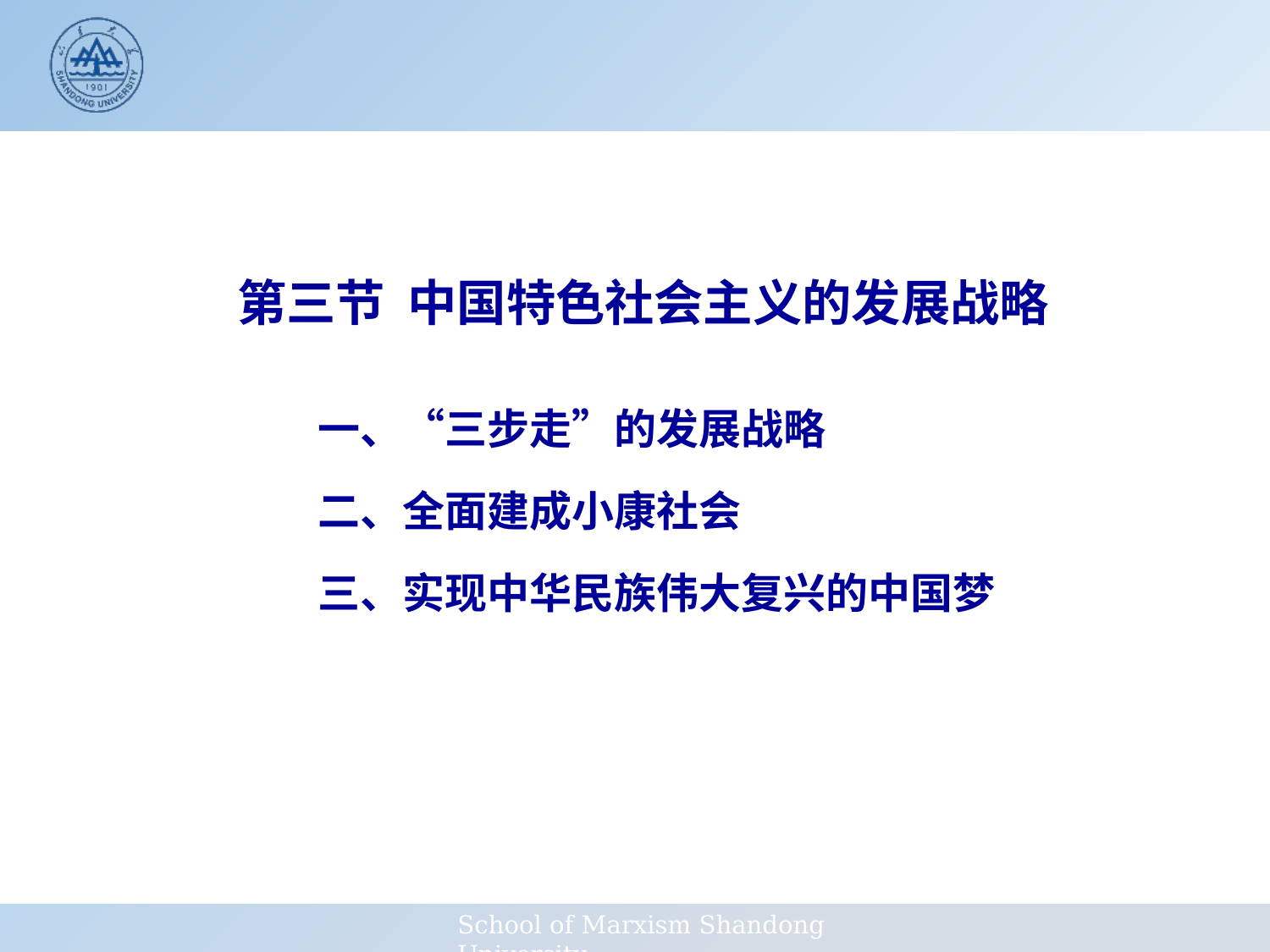

第三节  中国特色社会主义的发展战略
一、“三步走”的发展战略
二、全面建成小康社会
三、实现中华民族伟大复兴的中国梦